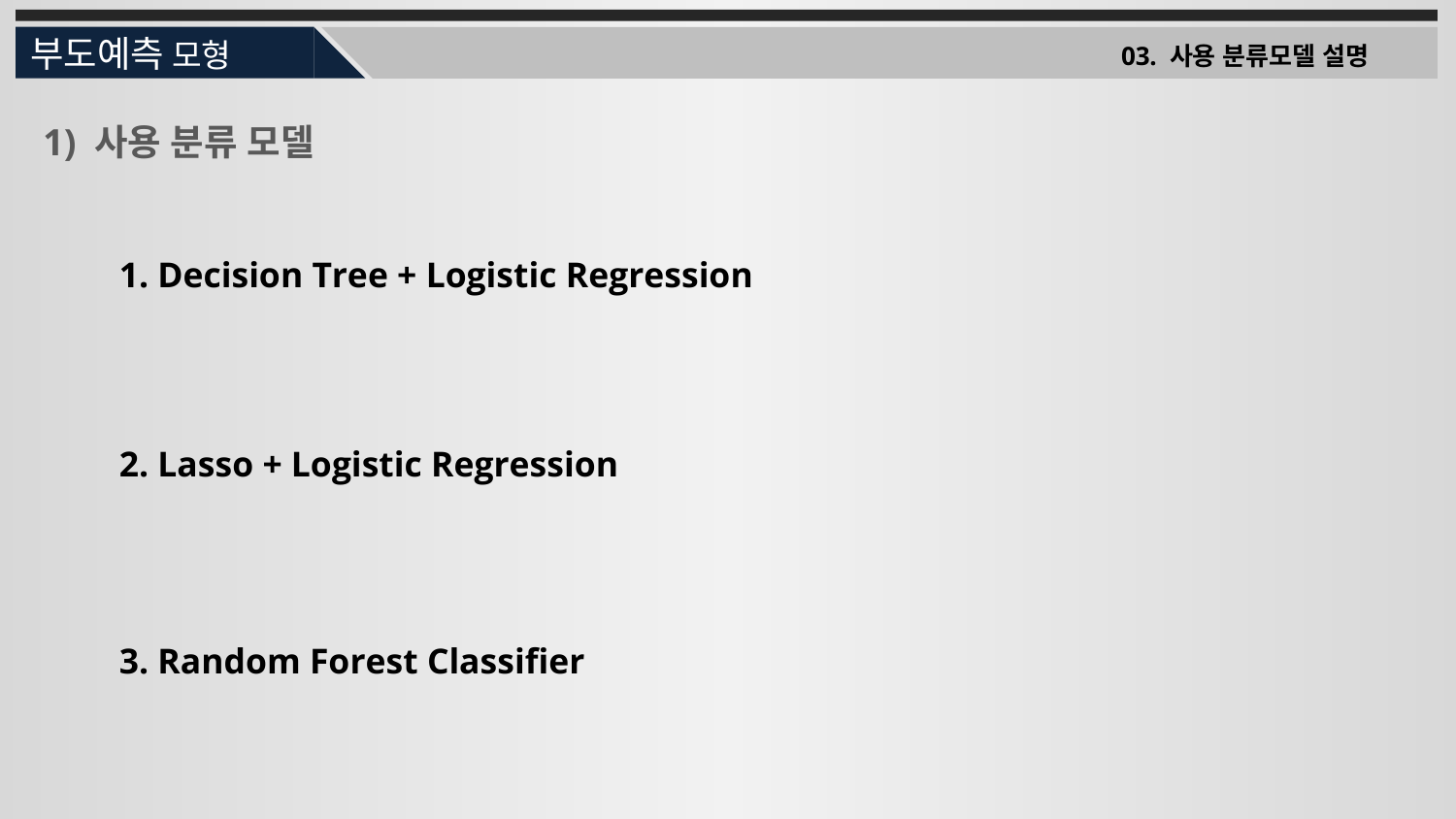

부도예측 모형

03. 사용 분류모델 설명
1) 사용 분류 모델

1. Decision Tree + Logistic Regression
2. Lasso + Logistic Regression
3. Random Forest Classifier